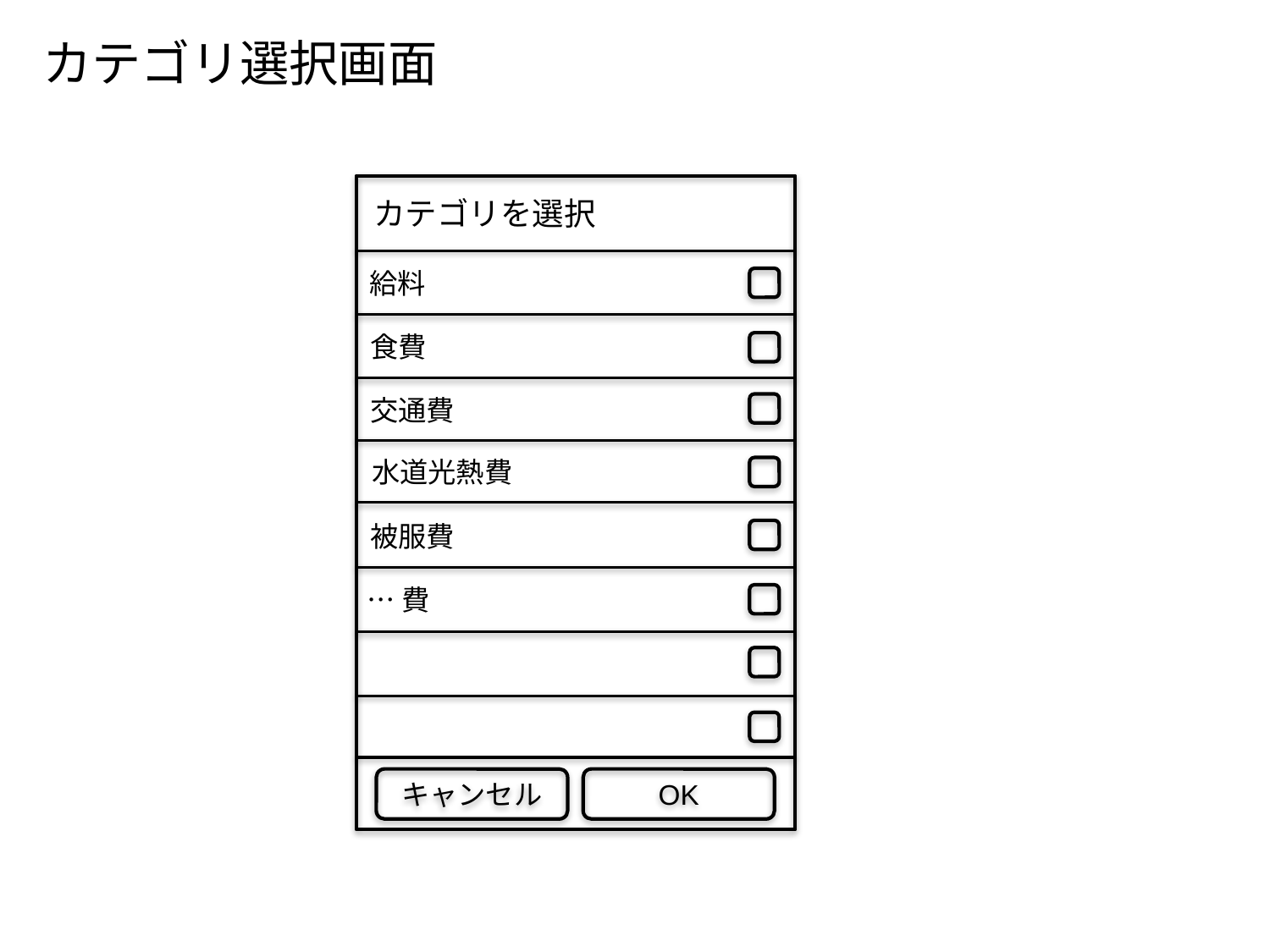

カテゴリ選択画面

カテゴリを選択
給料

食費

交通費

水道光熱費

被服費

…費

キャンセル
OK